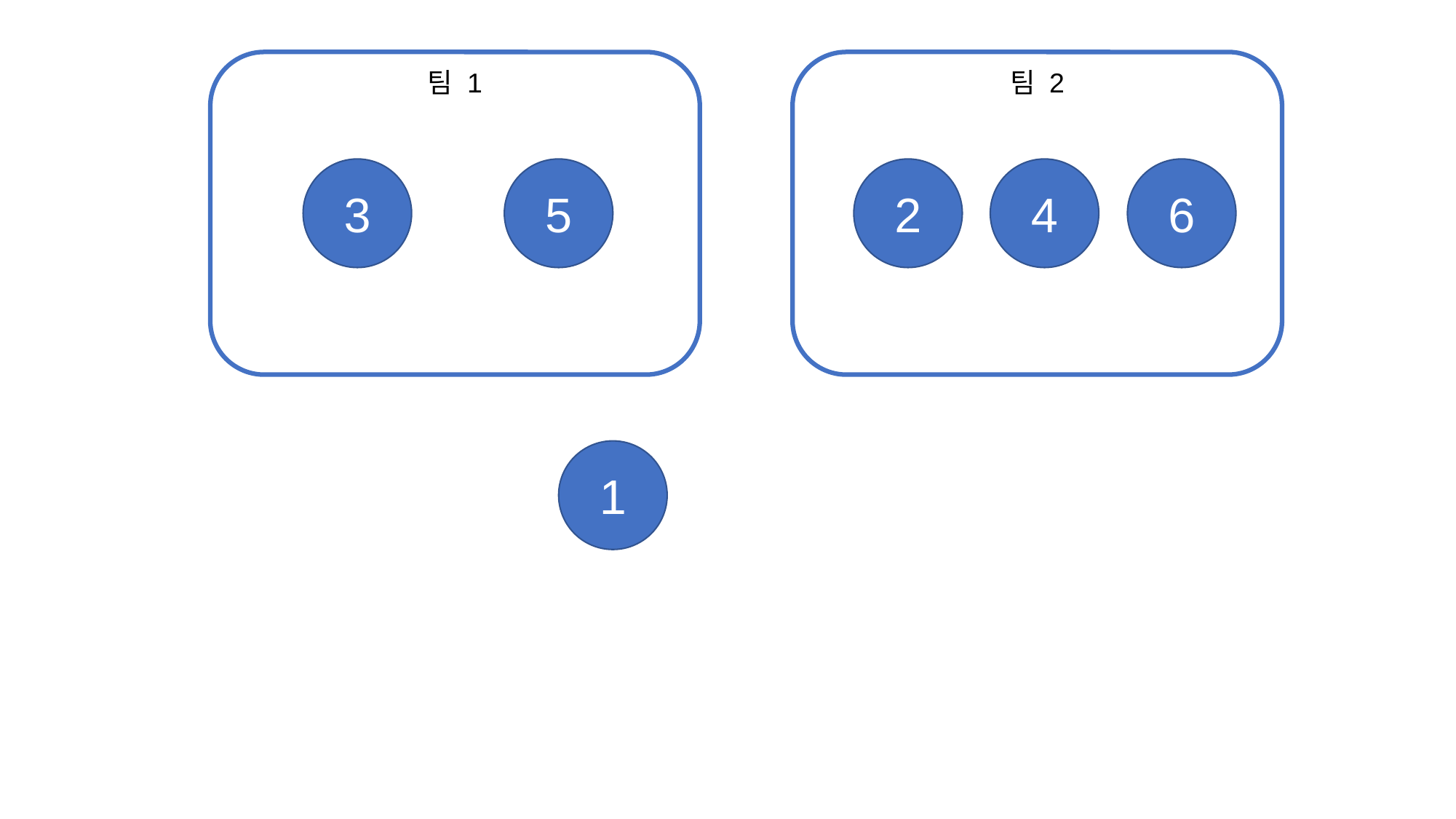

팀 1

팀 2

6
2
4
3
5
1